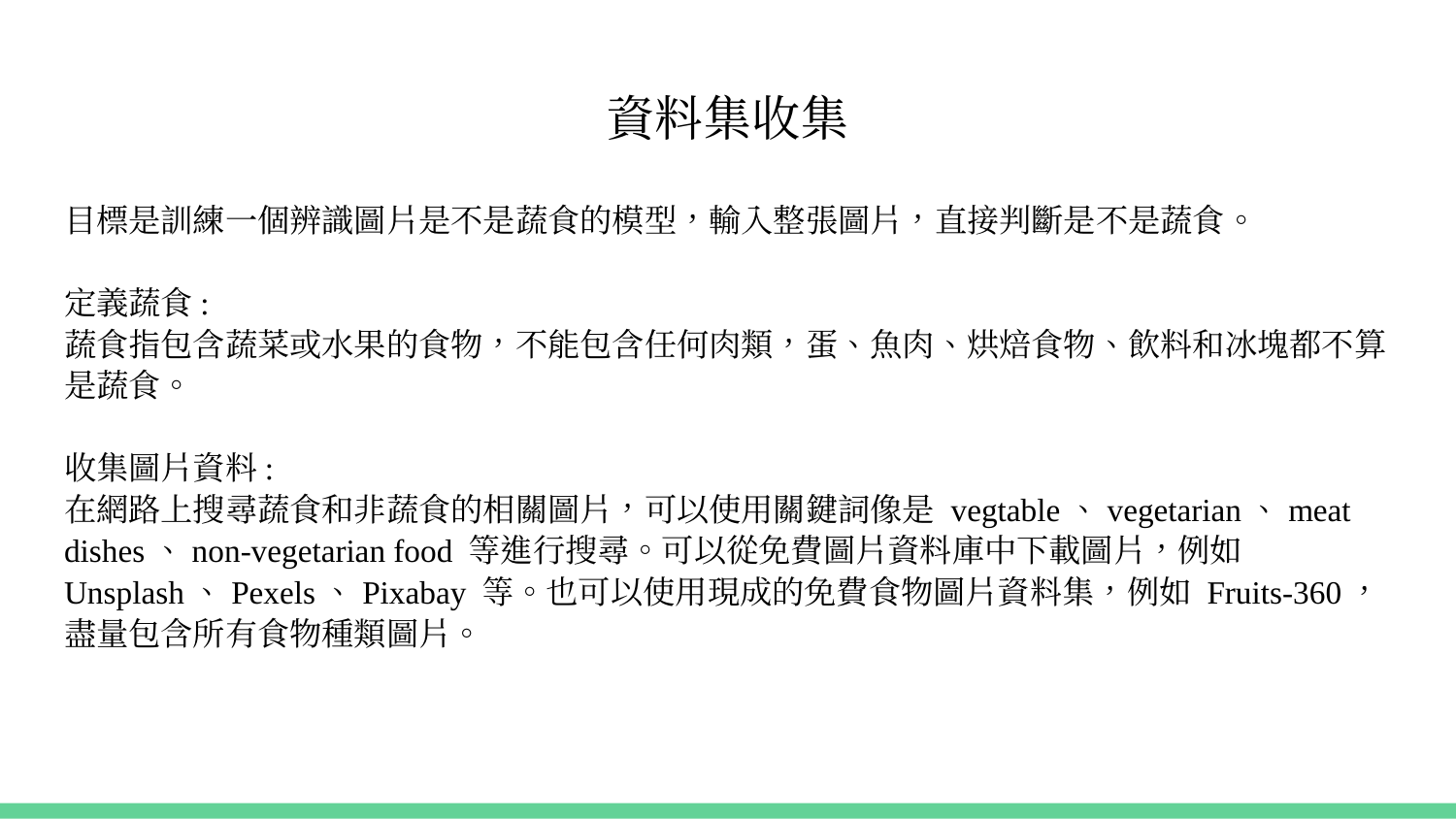

# 資料集收集
目標是訓練一個辨識圖片是不是蔬食的模型，輸入整張圖片，直接判斷是不是蔬食。

定義蔬食:
蔬食指包含蔬菜或水果的食物，不能包含任何肉類，蛋、魚肉、烘焙食物、飲料和冰塊都不算是蔬食。

收集圖片資料:
在網路上搜尋蔬食和非蔬食的相關圖片，可以使用關鍵詞像是 vegtable、vegetarian、meat dishes、non-vegetarian food 等進行搜尋。可以從免費圖片資料庫中下載圖片，例如 Unsplash、Pexels、Pixabay 等。也可以使用現成的免費食物圖片資料集，例如 Fruits-360，盡量包含所有食物種類圖片。